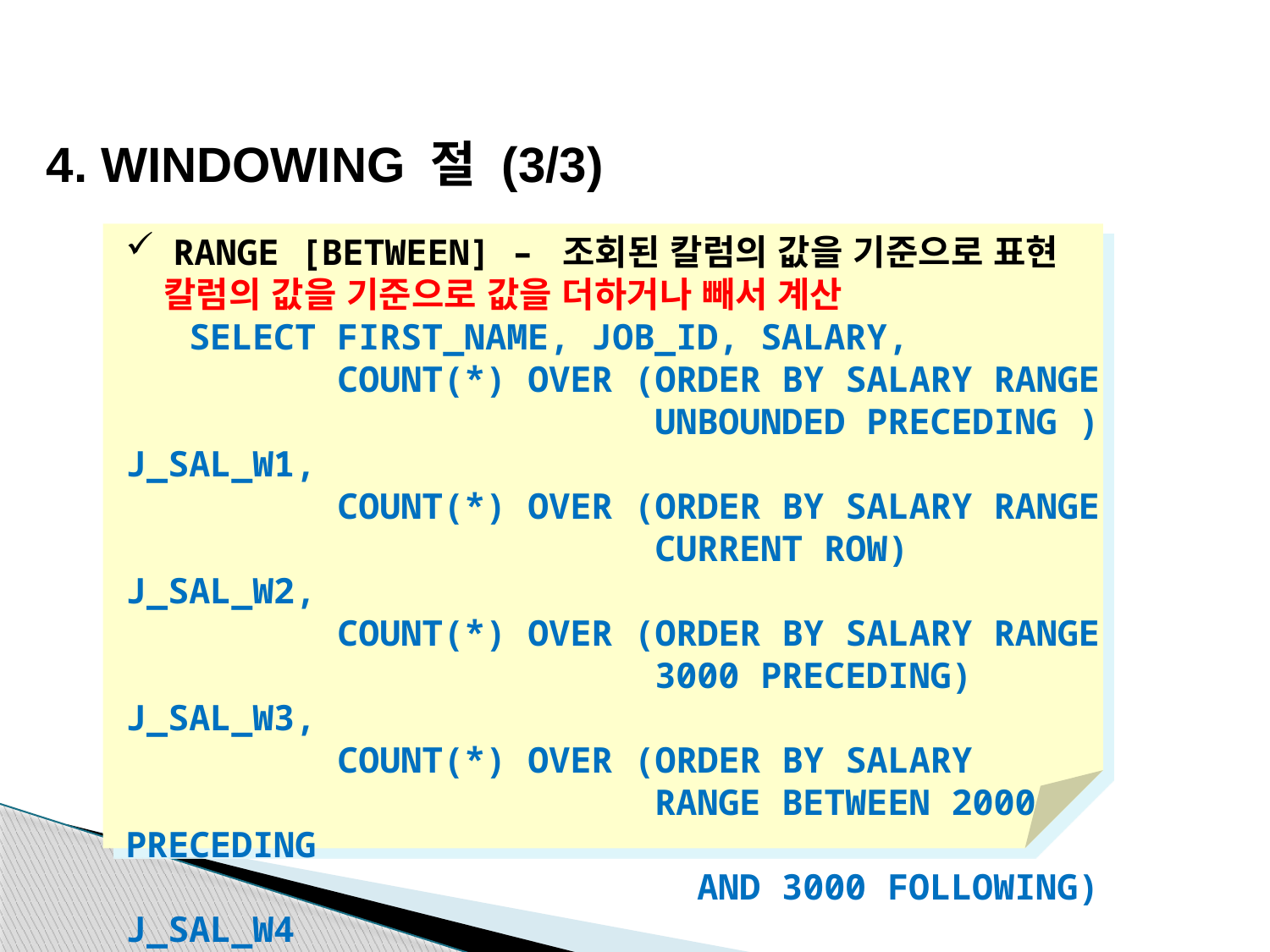

4. WINDOWING 절 (3/3)
RANGE [BETWEEN] – 조회된 칼럼의 값을 기준으로 표현
   칼럼의 값을 기준으로 값을 더하거나 빼서 계산
   SELECT FIRST_NAME, JOB_ID, SALARY,
          COUNT(*) OVER (ORDER BY SALARY RANGE
                         UNBOUNDED PRECEDING ) J_SAL_W1,
          COUNT(*) OVER (ORDER BY SALARY RANGE
                         CURRENT ROW) J_SAL_W2,
          COUNT(*) OVER (ORDER BY SALARY RANGE
                         3000 PRECEDING) J_SAL_W3,
          COUNT(*) OVER (ORDER BY SALARY
                         RANGE BETWEEN 2000 PRECEDING
                           AND 3000 FOLLOWING) J_SAL_W4
     FROM EMPLOYEES
    ORDER BY SALARY;